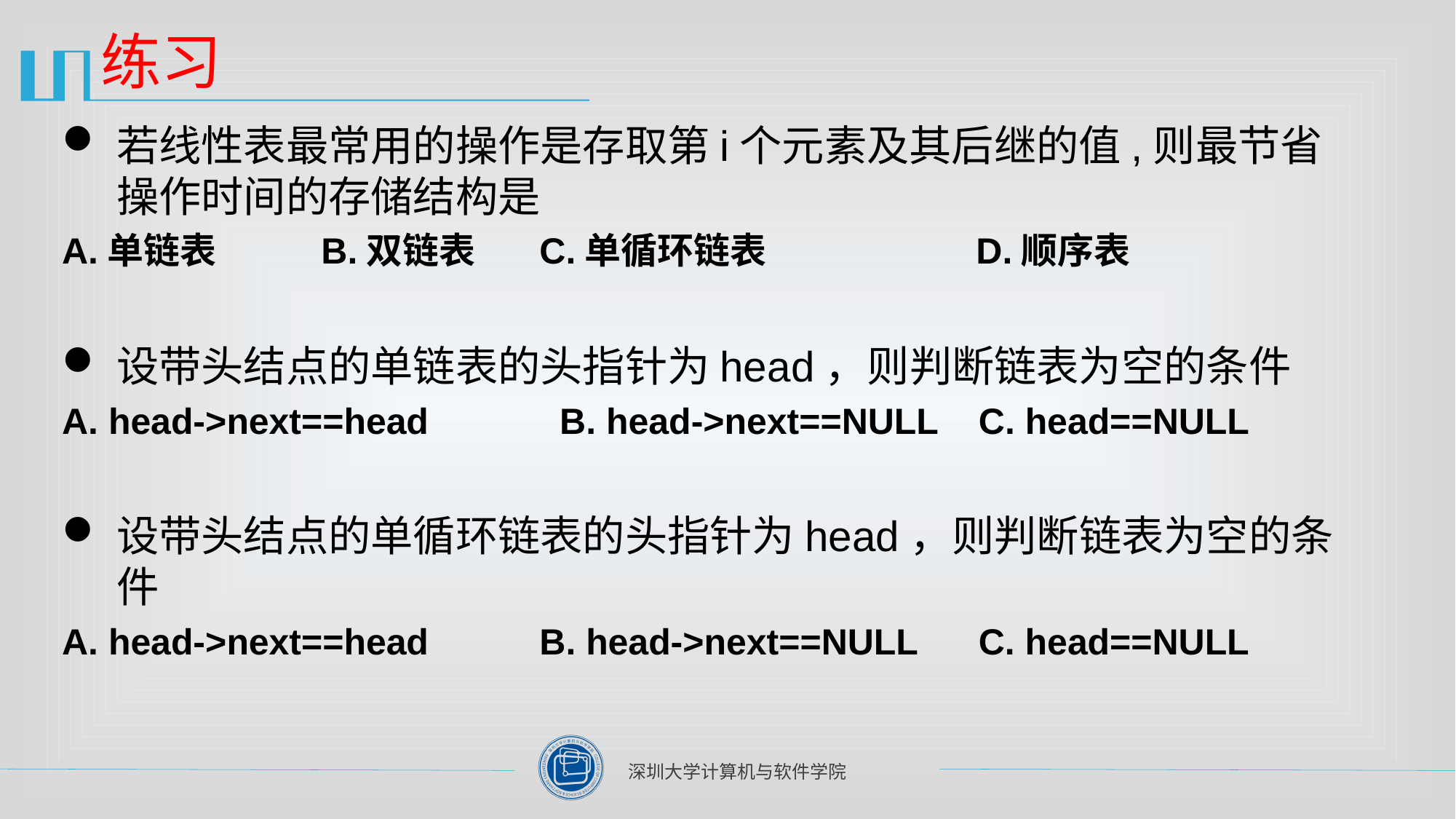

# 练习
若线性表最常用的操作是存取第i个元素及其后继的值,则最节省操作时间的存储结构是
A.单链表	B.双链表	C.单循环链表		D.顺序表

设带头结点的单链表的头指针为head，则判断链表为空的条件
A. head->next==head 	  B. head->next==NULL    C. head==NULL

设带头结点的单循环链表的头指针为head，则判断链表为空的条件
A. head->next==head 	B. head->next==NULL      C. head==NULL

68